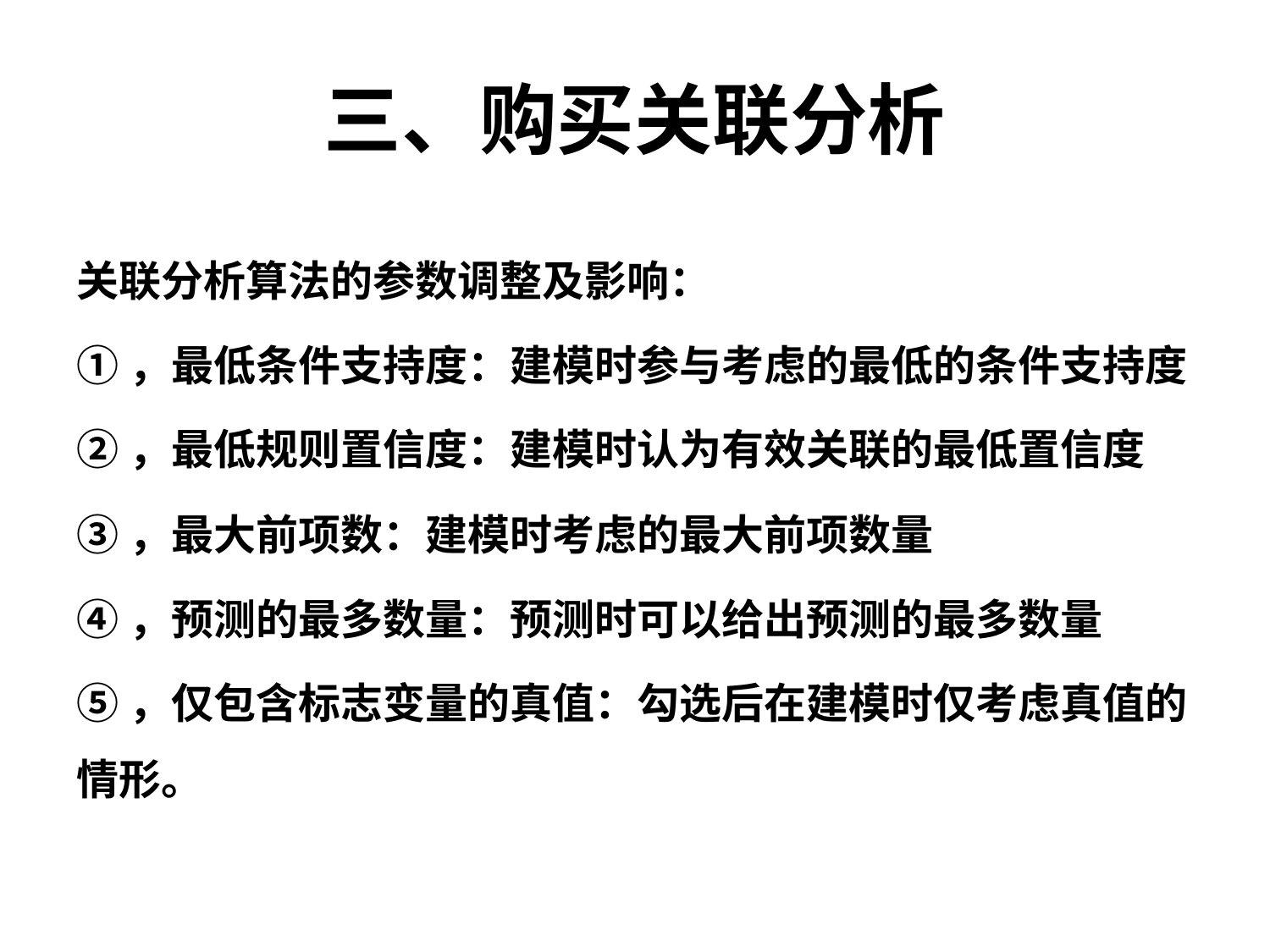

# 三、购买关联分析
关联分析算法的参数调整及影响：
①，最低条件支持度：建模时参与考虑的最低的条件支持度
②，最低规则置信度：建模时认为有效关联的最低置信度
③，最大前项数：建模时考虑的最大前项数量
④，预测的最多数量：预测时可以给出预测的最多数量
⑤，仅包含标志变量的真值：勾选后在建模时仅考虑真值的情形。